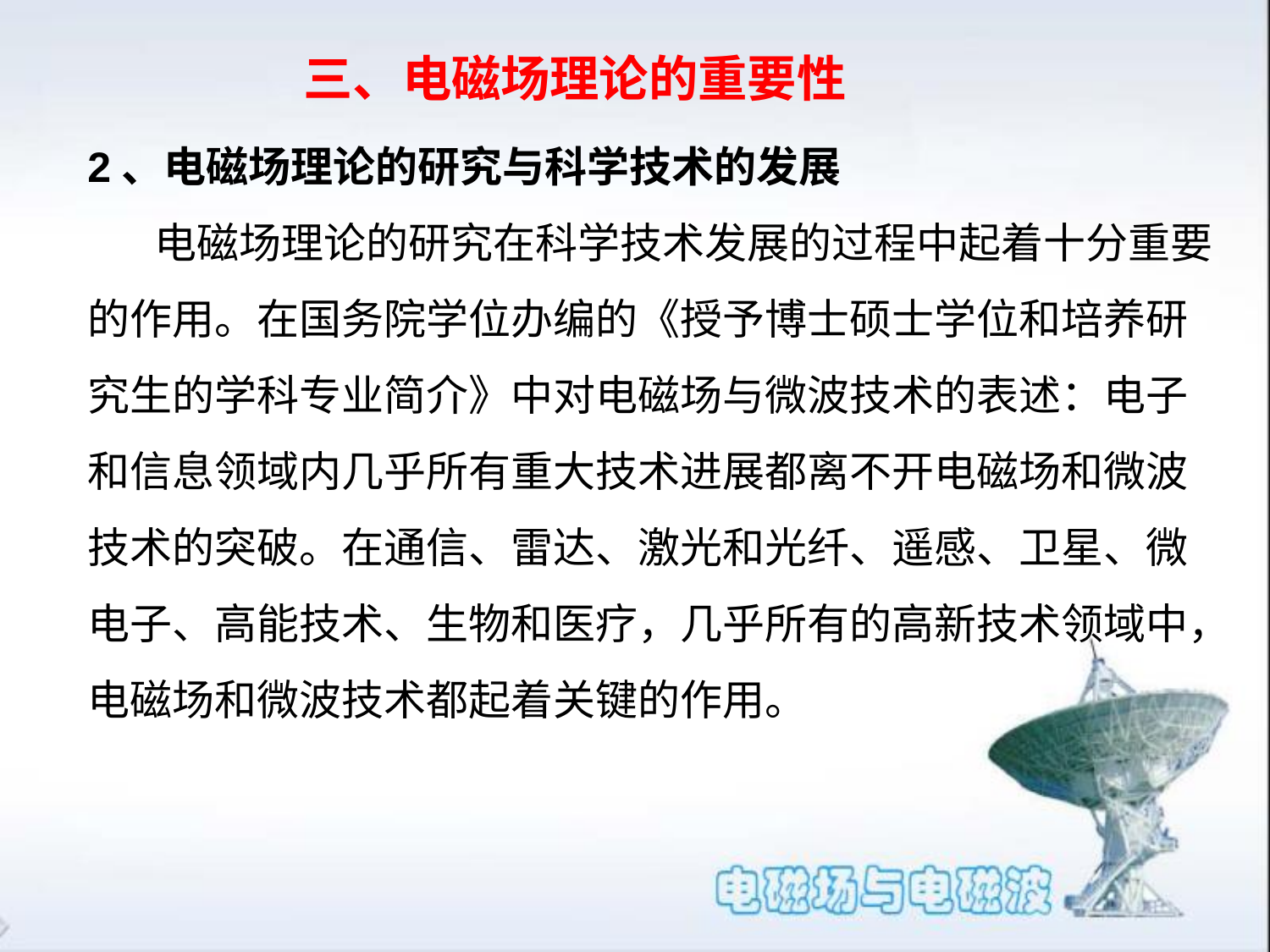

三、电磁场理论的重要性
2、电磁场理论的研究与科学技术的发展
       电磁场理论的研究在科学技术发展的过程中起着十分重要的作用。在国务院学位办编的《授予博士硕士学位和培养研究生的学科专业简介》中对电磁场与微波技术的表述：电子和信息领域内几乎所有重大技术进展都离不开电磁场和微波技术的突破。在通信、雷达、激光和光纤、遥感、卫星、微电子、高能技术、生物和医疗，几乎所有的高新技术领域中，电磁场和微波技术都起着关键的作用。